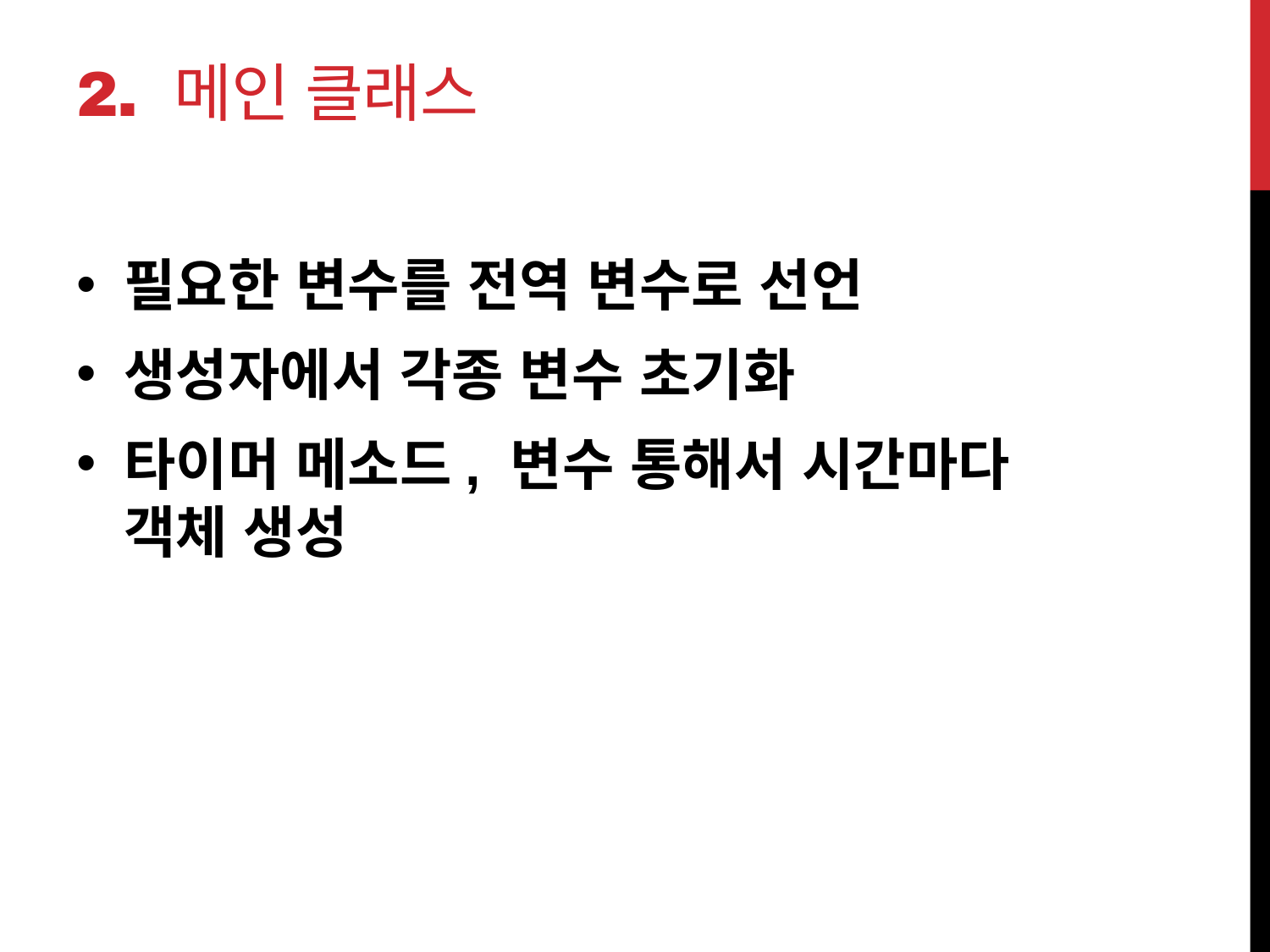

# 2. 메인 클래스
필요한 변수를 전역 변수로 선언
생성자에서 각종 변수 초기화
타이머 메소드, 변수 통해서 시간마다
객체 생성